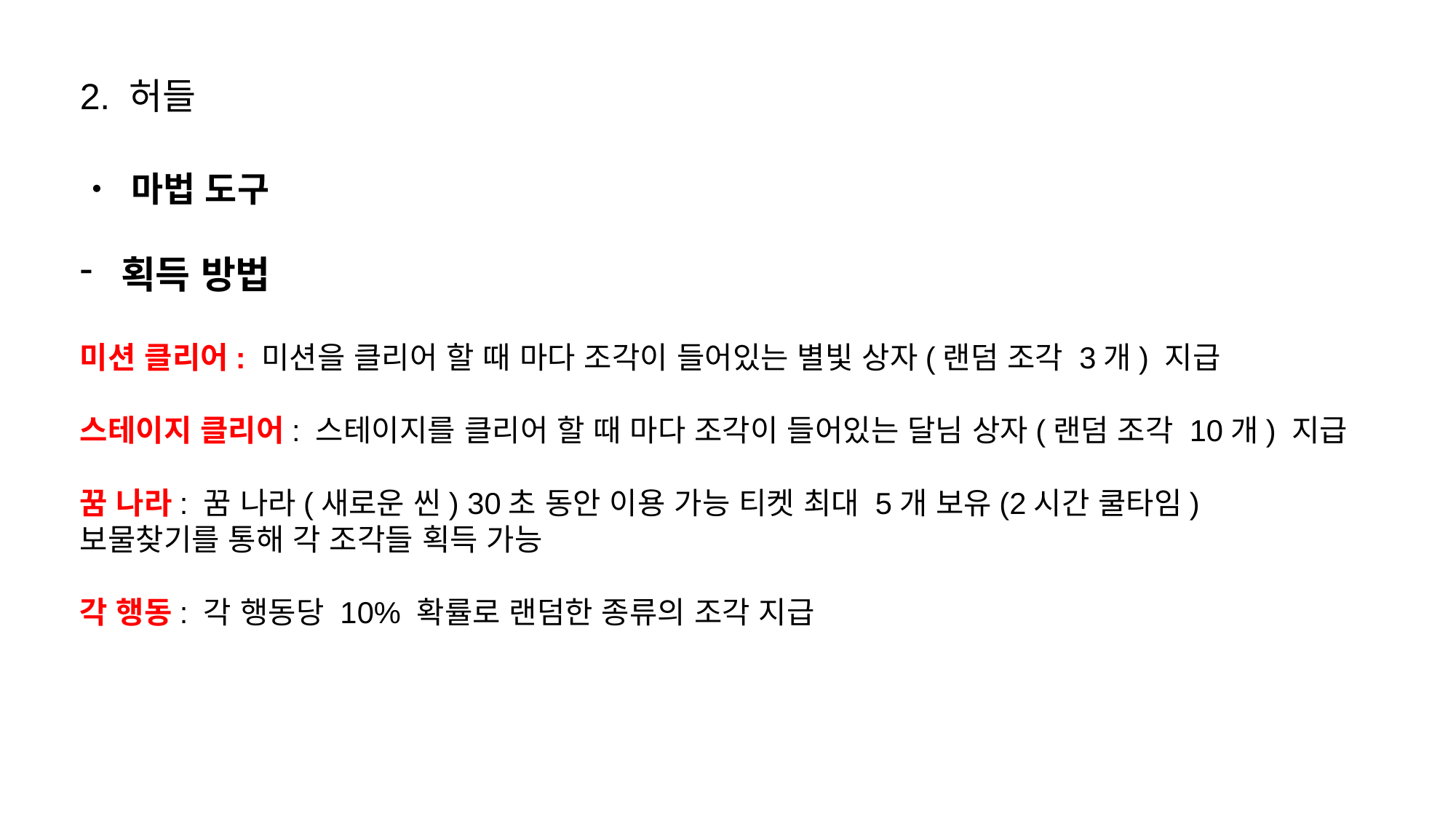

2. 허들
• 마법 도구

획득 방법

미션 클리어: 미션을 클리어 할 때 마다 조각이 들어있는 별빛 상자(랜덤 조각 3개) 지급

스테이지 클리어: 스테이지를 클리어 할 때 마다 조각이 들어있는 달님 상자(랜덤 조각 10개) 지급

꿈 나라: 꿈 나라(새로운 씬) 30초 동안 이용 가능 티켓 최대 5개 보유(2시간 쿨타임)
보물찾기를 통해 각 조각들 획득 가능

각 행동: 각 행동당 10% 확률로 랜덤한 종류의 조각 지급